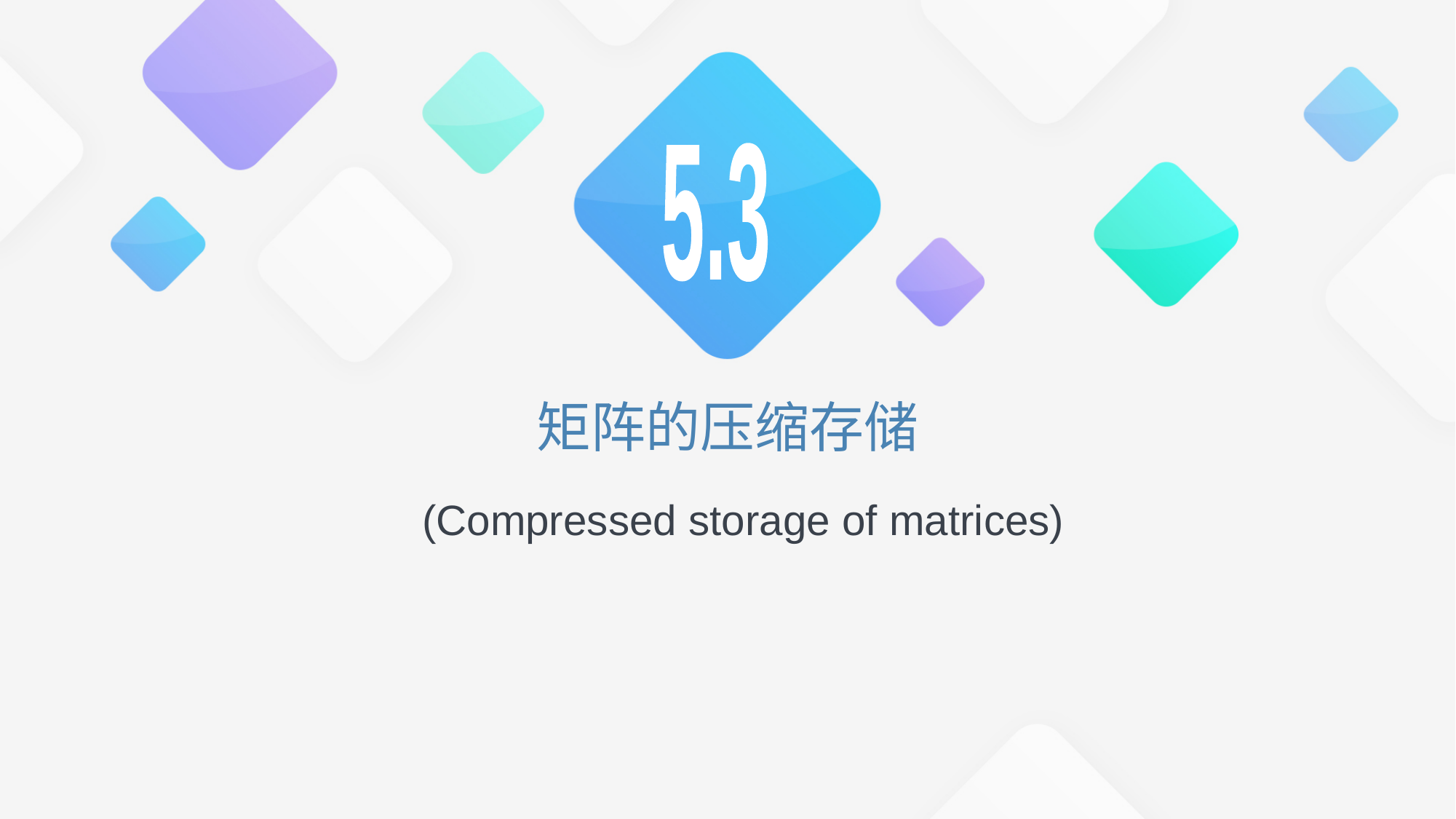

5.3

# 矩阵的压缩存储
(Compressed storage of matrices)